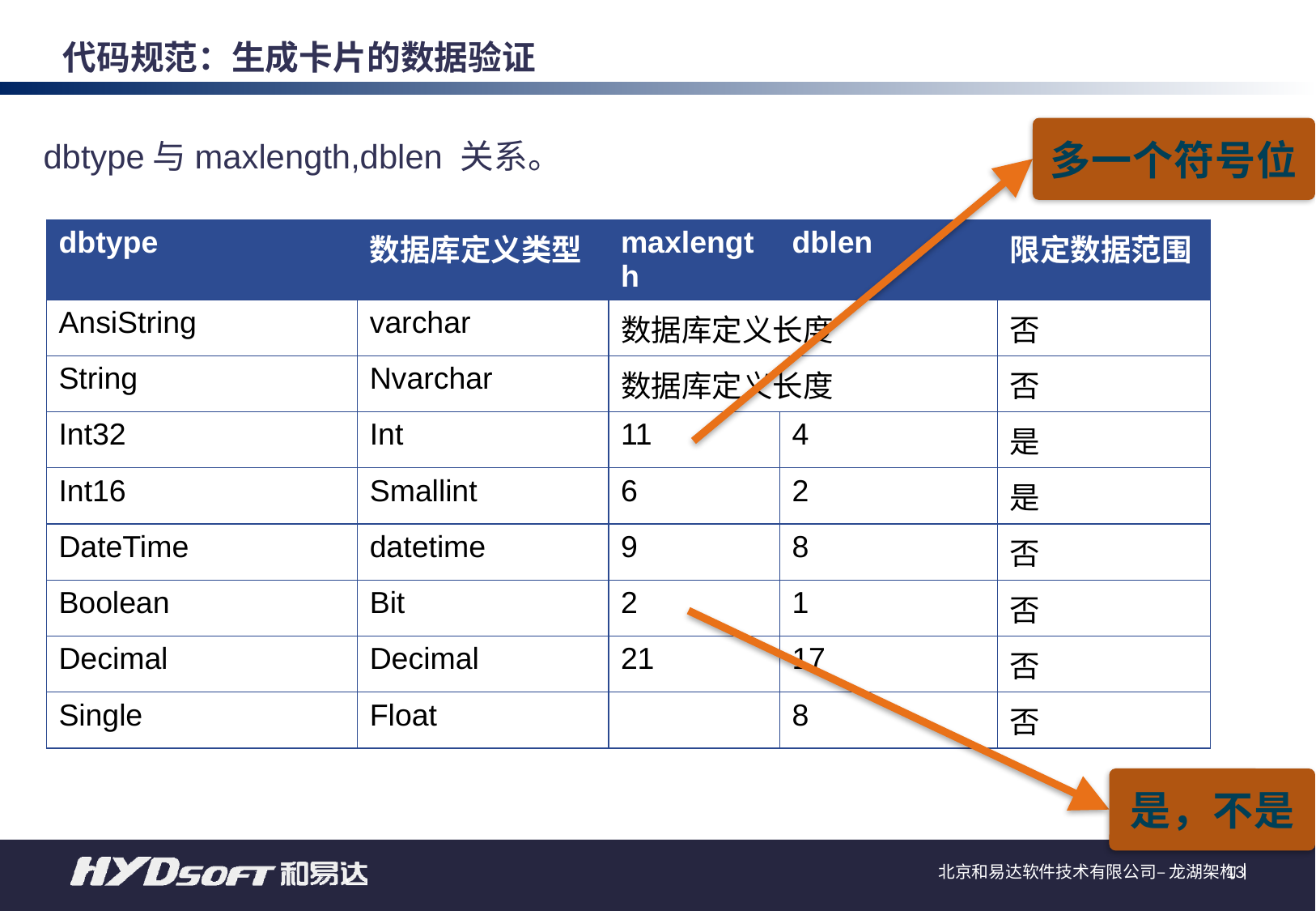

# 代码规范：生成卡片的数据验证
多一个符号位
dbtype与maxlength,dblen 关系。
| dbtype | 数据库定义类型 | maxlength | dblen | 限定数据范围 |
| --- | --- | --- | --- | --- |
| AnsiString | varchar | 数据库定义长度 |  | 否 |
| String | Nvarchar | 数据库定义长度 |  | 否 |
| Int32 | Int | 11 | 4 | 是 |
| Int16 | Smallint | 6 | 2 | 是 |
| DateTime | datetime | 9 | 8 | 否 |
| Boolean | Bit | 2 | 1 | 否 |
| Decimal | Decimal | 21 | 17 | 否 |
| Single | Float |  | 8 | 否 |
是，不是